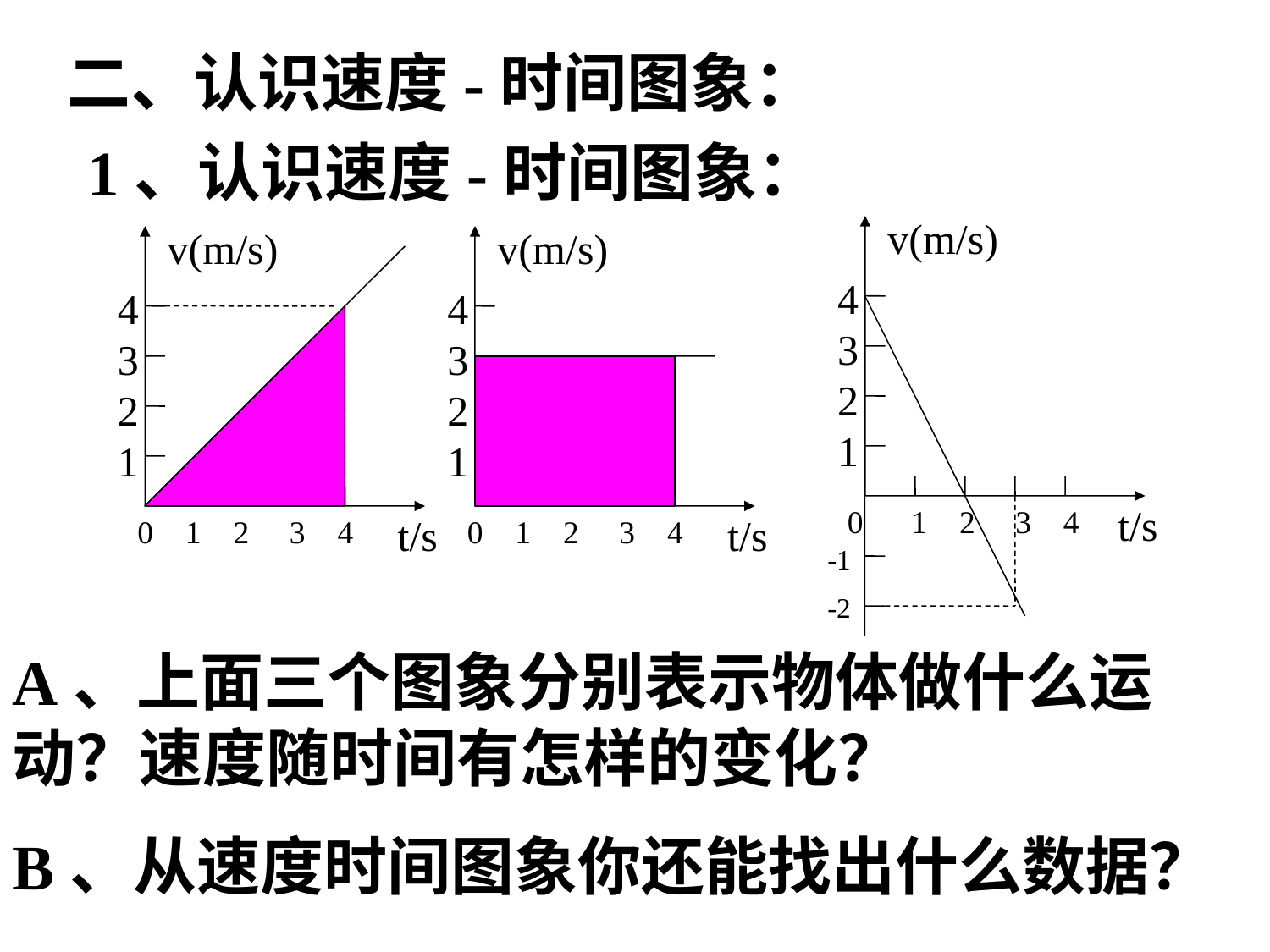

二、认识速度-时间图象：
1、认识速度-时间图象：
v(m/s)

v(m/s)
v(m/s)

4321

t/s
0    1    2     3    4

4321
4321

t/s
0      1    2     3    4

-1
-2

t/s
0    1    2     3    4

A、上面三个图象分别表示物体做什么运动？速度随时间有怎样的变化？
B、从速度时间图象你还能找出什么数据？